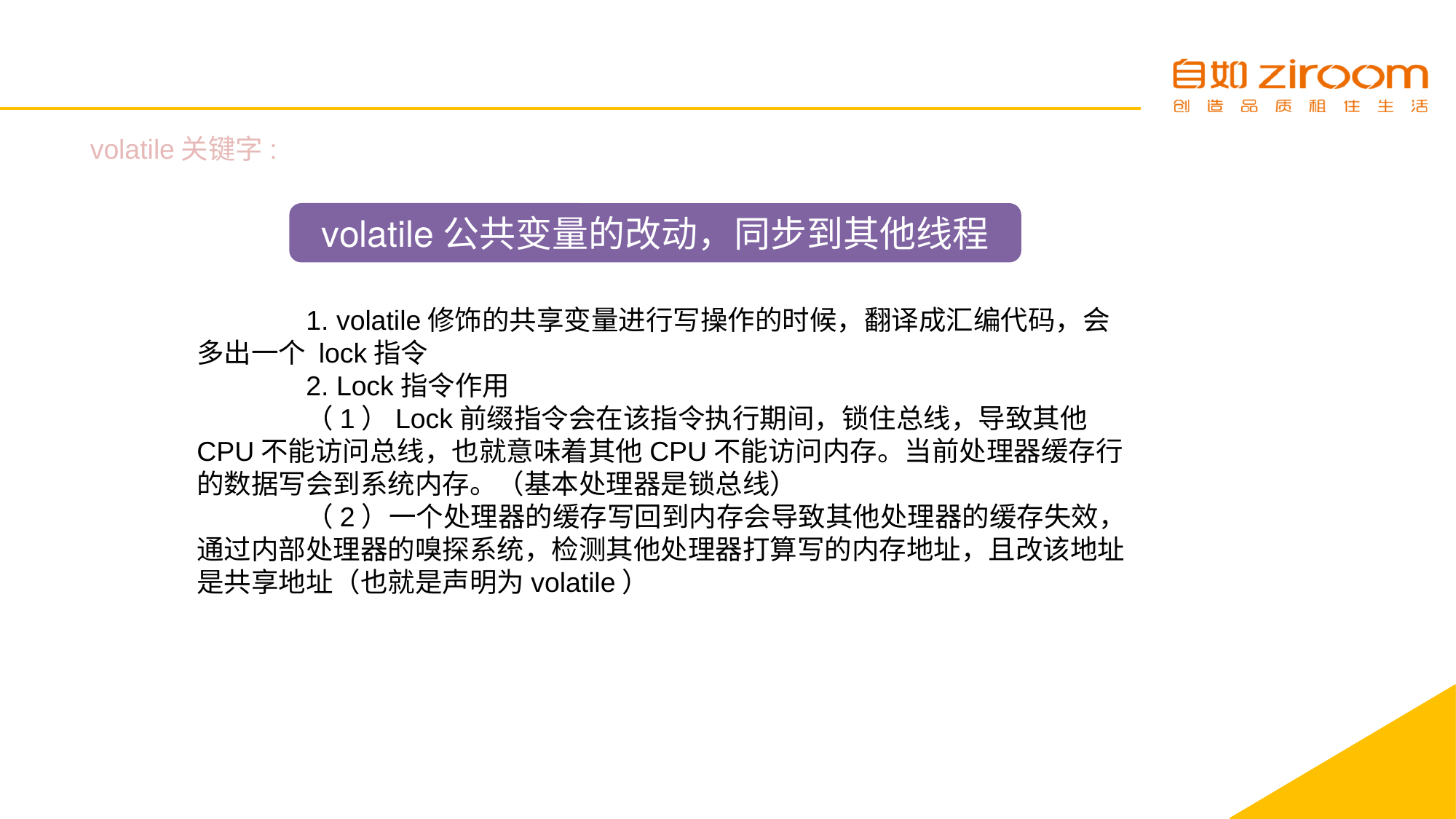

volatile关键字:

volatile公共变量的改动，同步到其他线程
	1. volatile修饰的共享变量进行写操作的时候，翻译成汇编代码，会多出一个 lock指令
	2. Lock指令作用
	（1）Lock前缀指令会在该指令执行期间，锁住总线，导致其他CPU不能访问总线，也就意味着其他CPU不能访问内存。当前处理器缓存行的数据写会到系统内存。（基本处理器是锁总线）
	（2）一个处理器的缓存写回到内存会导致其他处理器的缓存失效，通过内部处理器的嗅探系统，检测其他处理器打算写的内存地址，且改该地址是共享地址（也就是声明为volatile）